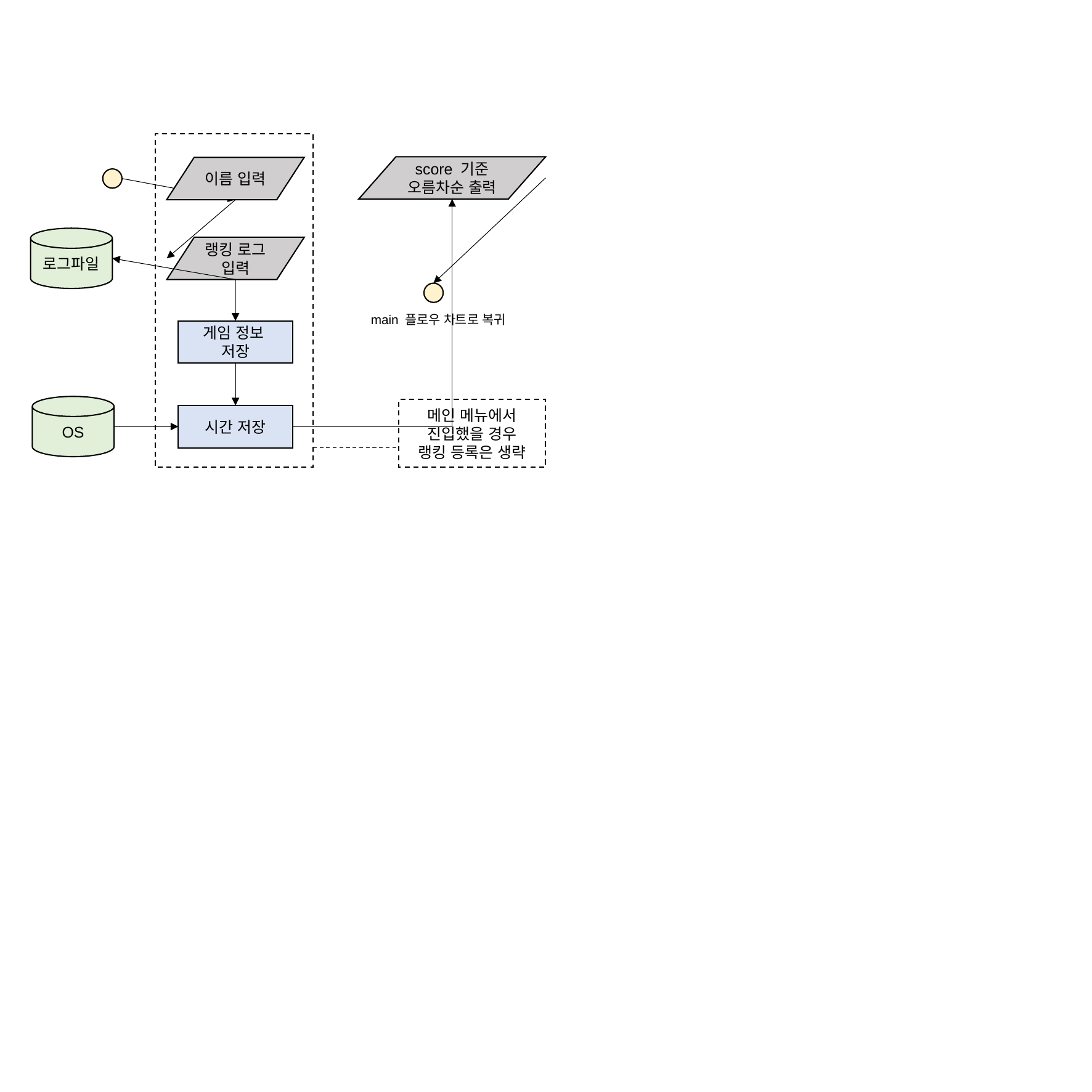

score 기준 오름차순 출력
이름 입력

로그파일
랭킹 로그 입력

main 플로우 차트로 복귀
게임 정보  저장
OS
메인 메뉴에서 진입했을 경우
랭킹 등록은 생략
시간 저장